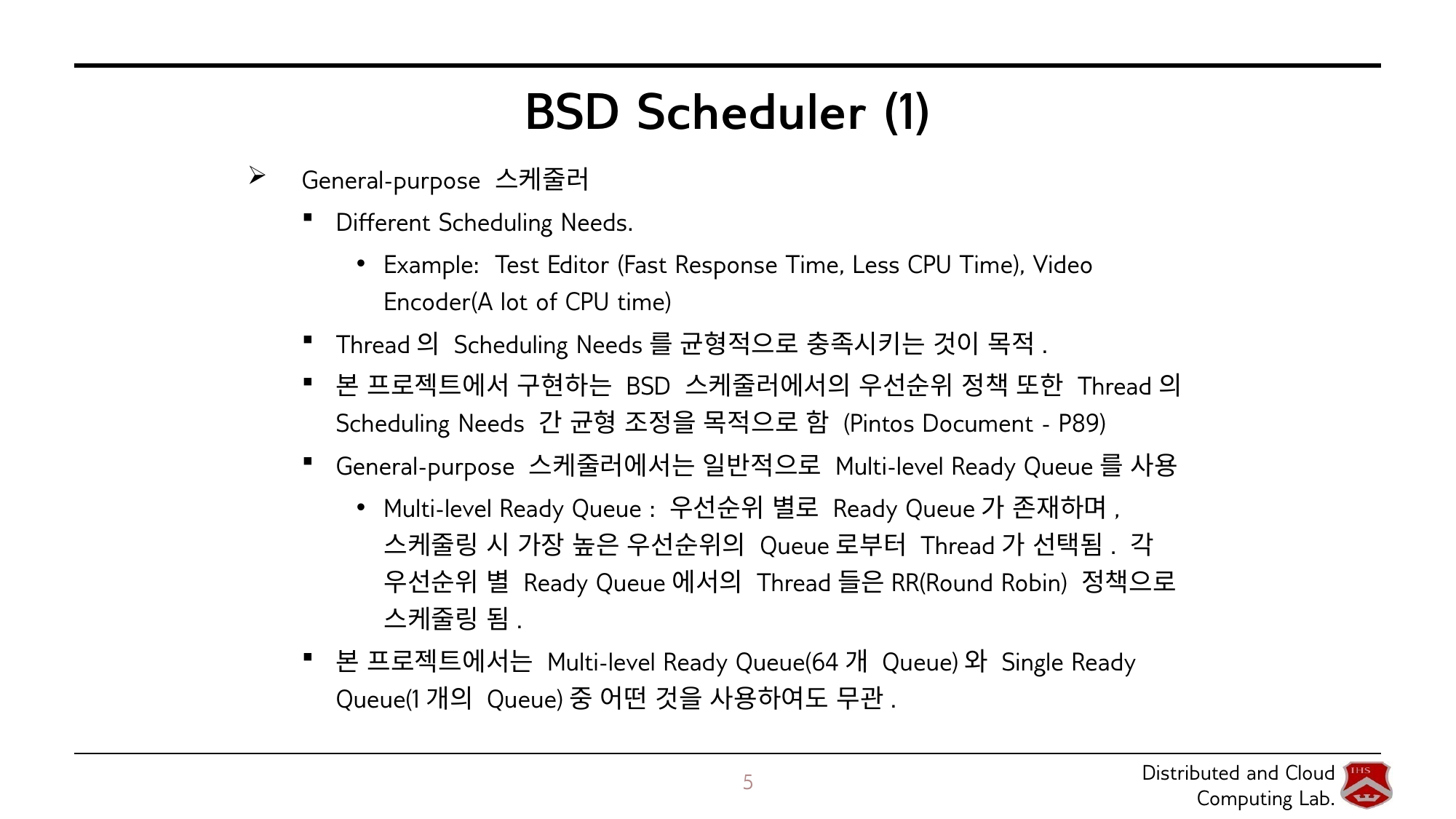

# BSD Scheduler (1)
General-purpose 스케줄러
Different Scheduling Needs.
Example:  Test Editor (Fast Response Time, Less CPU Time), Video Encoder(A lot of CPU time)
Thread의 Scheduling Needs를 균형적으로 충족시키는 것이 목적.
본 프로젝트에서 구현하는 BSD 스케줄러에서의 우선순위 정책 또한 Thread의 Scheduling Needs 간 균형 조정을 목적으로 함 (Pintos Document - P89)
General-purpose 스케줄러에서는 일반적으로 Multi-level Ready Queue를 사용
Multi-level Ready Queue : 우선순위 별로 Ready Queue가 존재하며, 스케줄링 시 가장 높은 우선순위의 Queue로부터 Thread가 선택됨. 각 우선순위 별 Ready Queue에서의 Thread들은RR(Round Robin) 정책으로 스케줄링 됨.
본 프로젝트에서는 Multi-level Ready Queue(64개 Queue)와 Single Ready Queue(1개의 Queue)중 어떤 것을 사용하여도 무관.
5